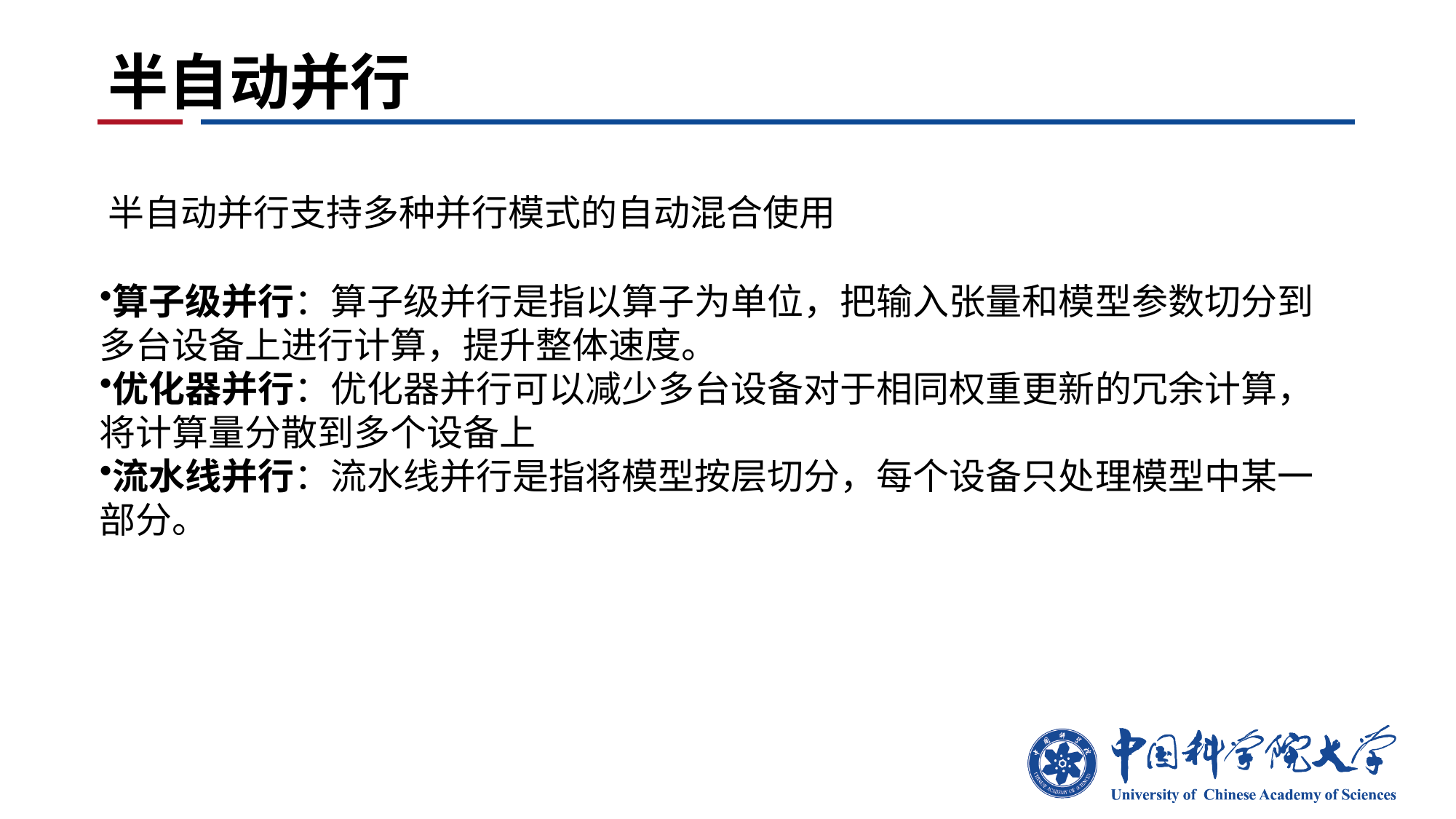

# 半自动并行
半自动并行支持多种并行模式的自动混合使用
算子级并行：算子级并行是指以算子为单位，把输入张量和模型参数切分到多台设备上进行计算，提升整体速度。
优化器并行：优化器并行可以减少多台设备对于相同权重更新的冗余计算，将计算量分散到多个设备上
流水线并行：流水线并行是指将模型按层切分，每个设备只处理模型中某一部分。